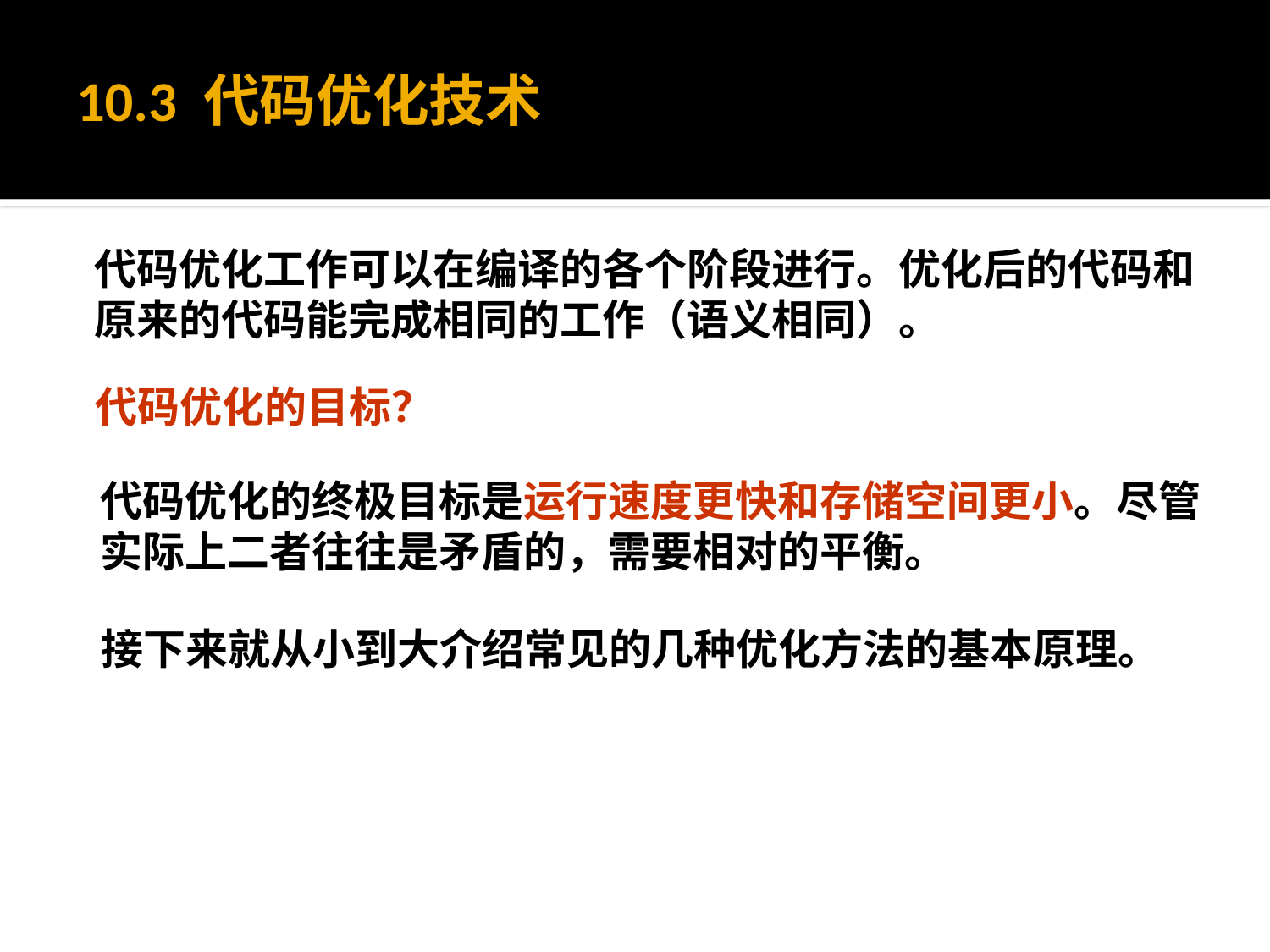

# 10.3 代码优化技术
代码优化工作可以在编译的各个阶段进行。优化后的代码和原来的代码能完成相同的工作（语义相同）。
代码优化的目标？
代码优化的终极目标是运行速度更快和存储空间更小。尽管实际上二者往往是矛盾的，需要相对的平衡。
接下来就从小到大介绍常见的几种优化方法的基本原理。